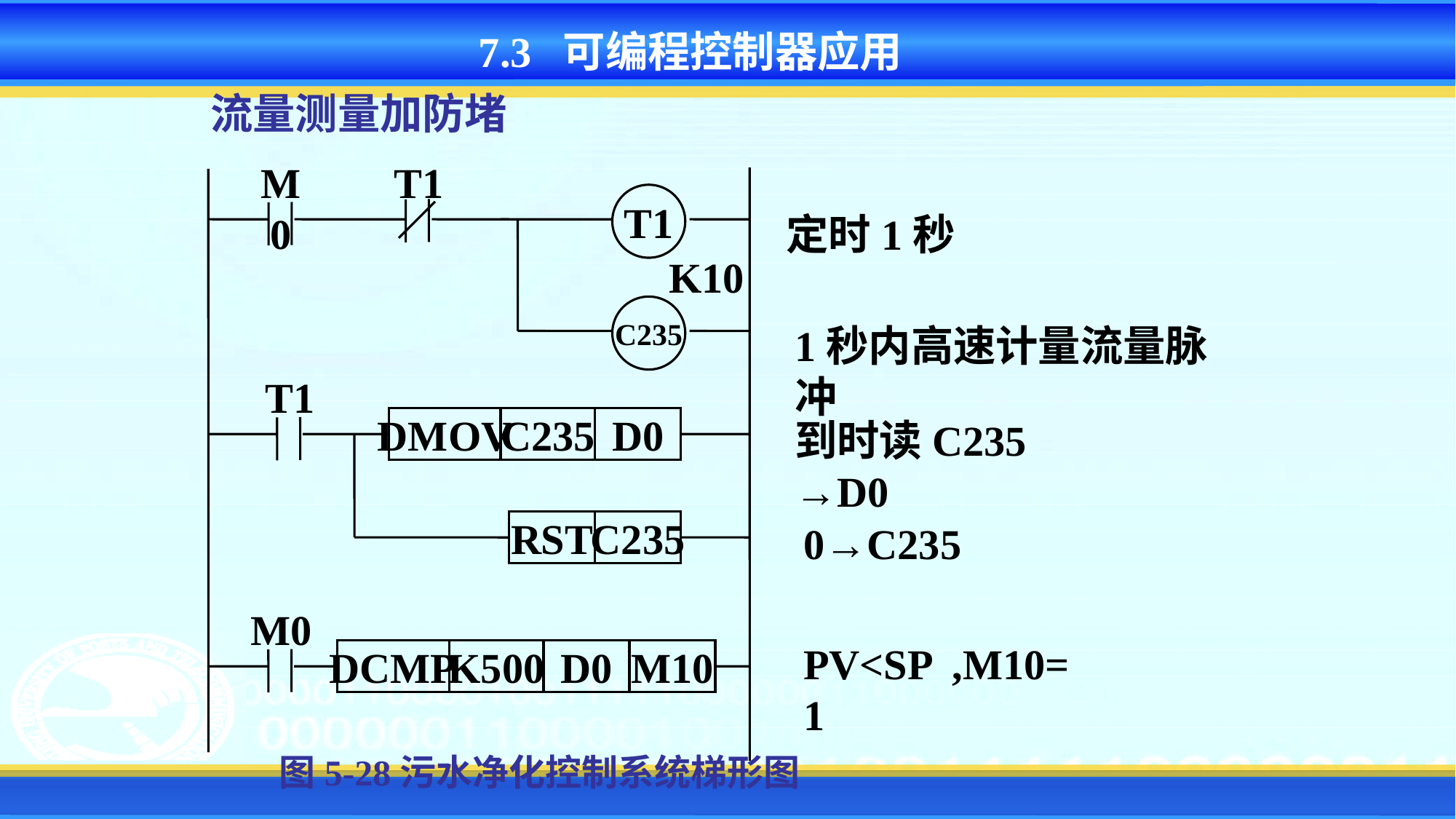

7.3  可编程控制器应用
流量测量加防堵
M0
T1

T1

定时1秒

K10
C235
1秒内高速计量流量脉冲

T1
DMOV
C235
D0
到时读C235 →D0

RST
C235
0→C235

M0
PV<SP  ,M10=1
DCMP
K500
D0
M10

图5-28污水净化控制系统梯形图